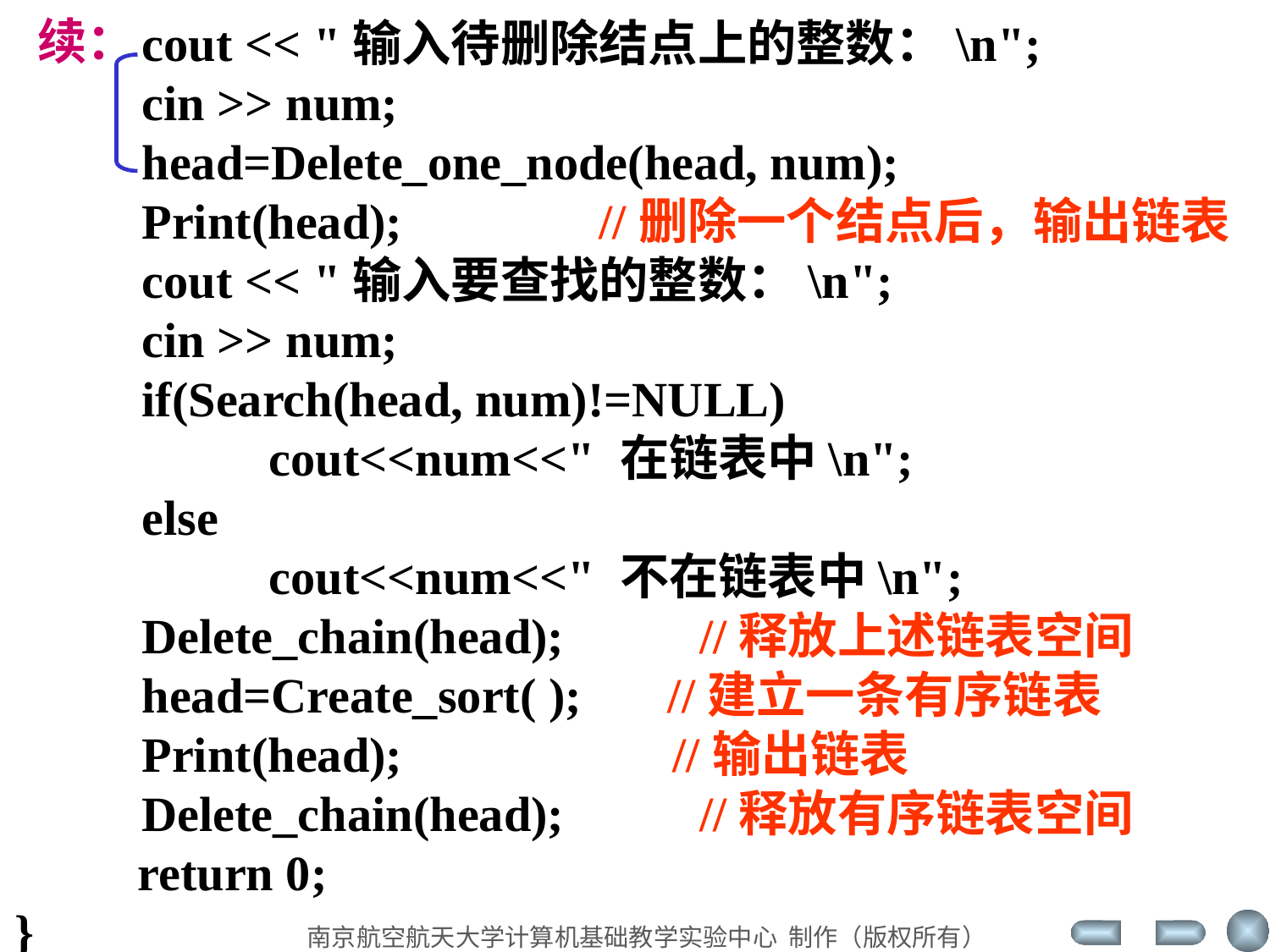

续：
	cout << "输入待删除结点上的整数：\n";
	cin >> num;
	head=Delete_one_node(head, num);
	Print(head);                //删除一个结点后，输出链表
	cout << "输入要查找的整数：\n";
	cin >> num;
	if(Search(head, num)!=NULL)
		cout<<num<<" 在链表中\n";
	else
		cout<<num<<" 不在链表中\n";
	Delete_chain(head);           //释放上述链表空间
	head=Create_sort( );       //建立一条有序链表
	Print(head);                      //输出链表
	Delete_chain(head);           //释放有序链表空间
          return 0;
}